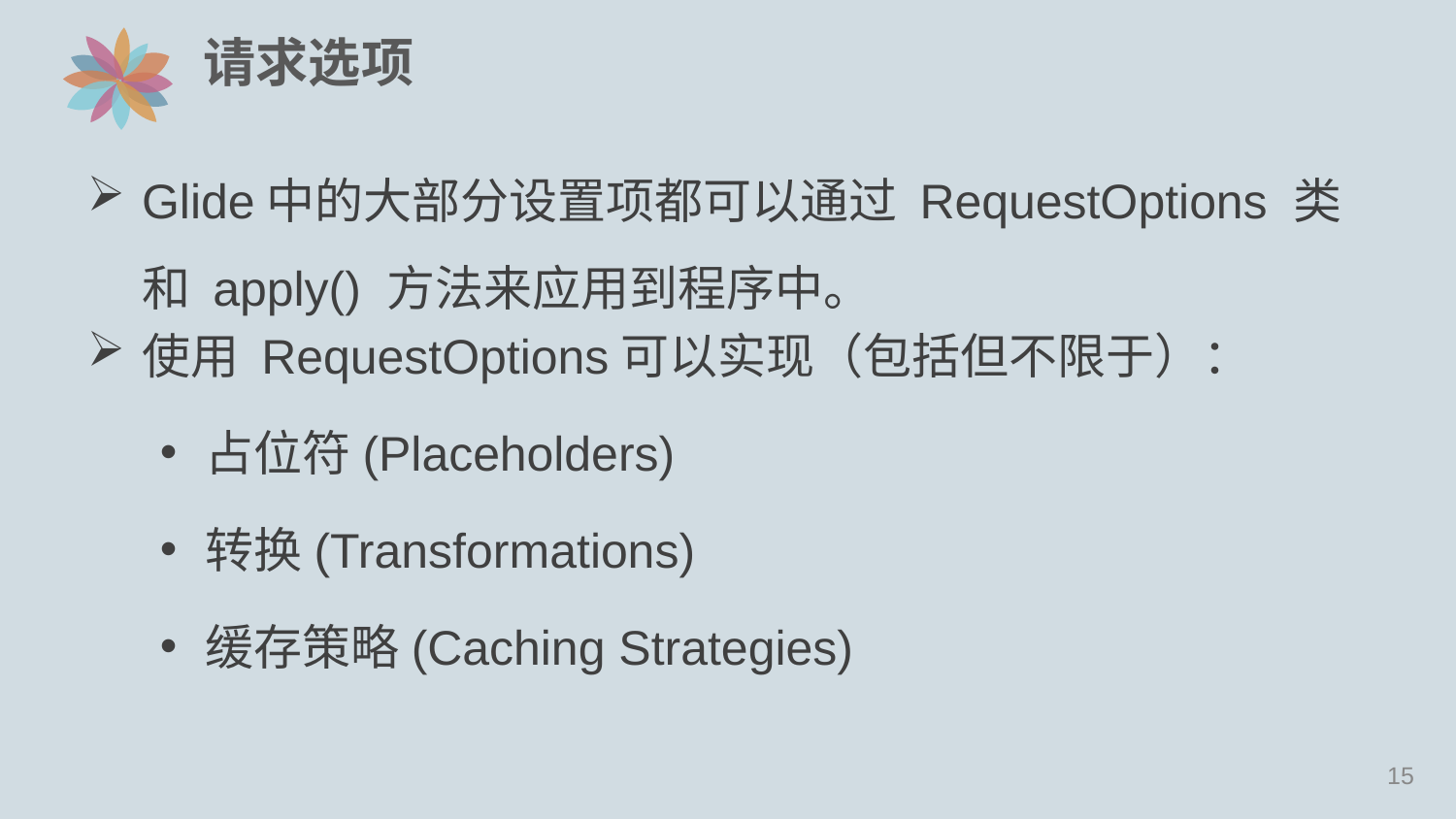

# 请求选项
Glide中的大部分设置项都可以通过 RequestOptions 类和 apply() 方法来应用到程序中。
使用 RequestOptions可以实现（包括但不限于）：
占位符(Placeholders)
转换(Transformations)
缓存策略(Caching Strategies)

15